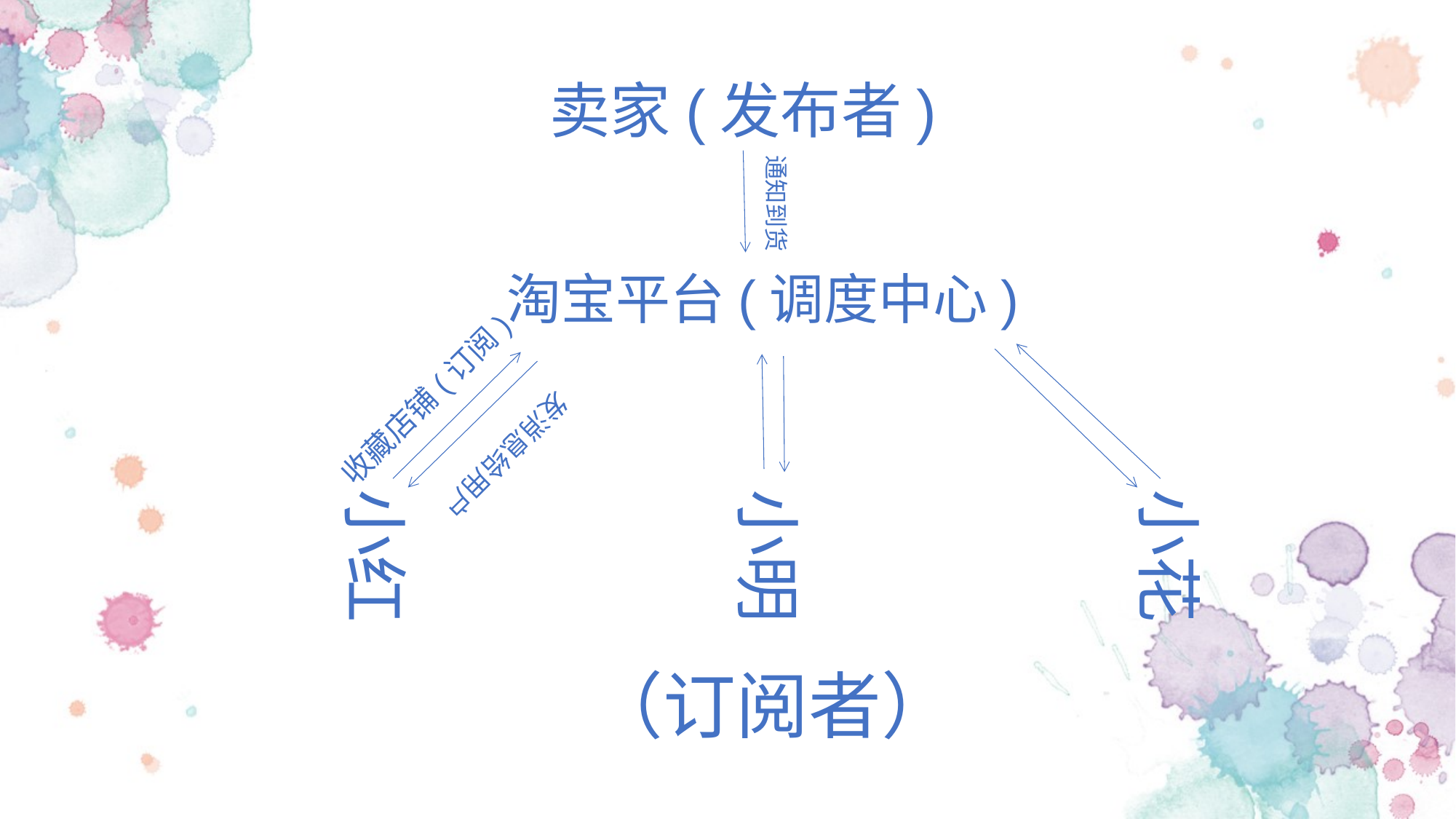

卖家(发布者)
通知到货
淘宝平台(调度中心)
发消息给用户
收藏店铺(订阅)
小红
小明
小花
（订阅者）